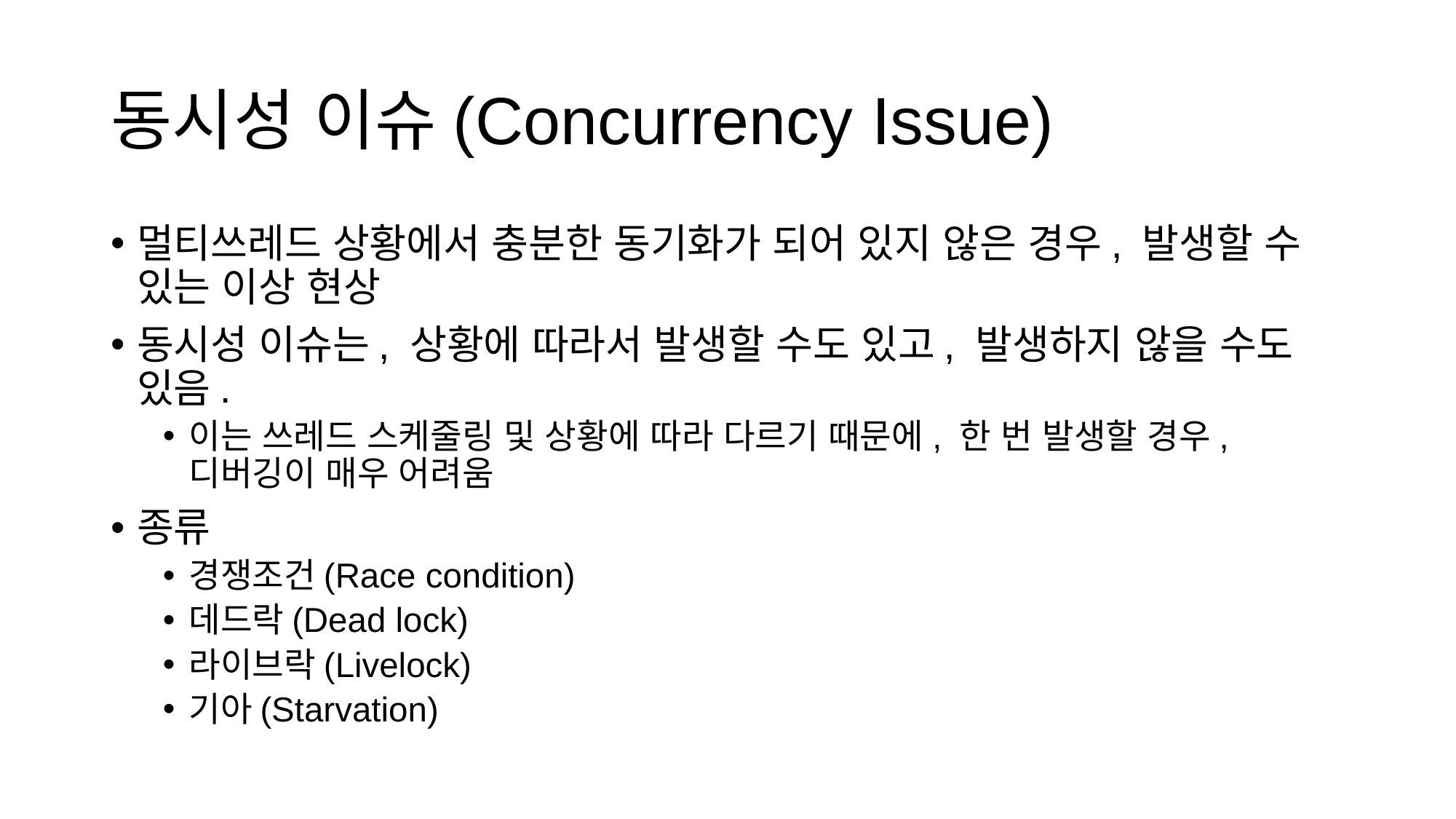

# 동시성 이슈(Concurrency Issue)
멀티쓰레드 상황에서 충분한 동기화가 되어 있지 않은 경우, 발생할 수 있는 이상 현상
동시성 이슈는, 상황에 따라서 발생할 수도 있고, 발생하지 않을 수도 있음.
이는 쓰레드 스케줄링 및 상황에 따라 다르기 때문에, 한 번 발생할 경우, 디버깅이 매우 어려움
종류
경쟁조건(Race condition)
데드락(Dead lock)
라이브락(Livelock)
기아(Starvation)